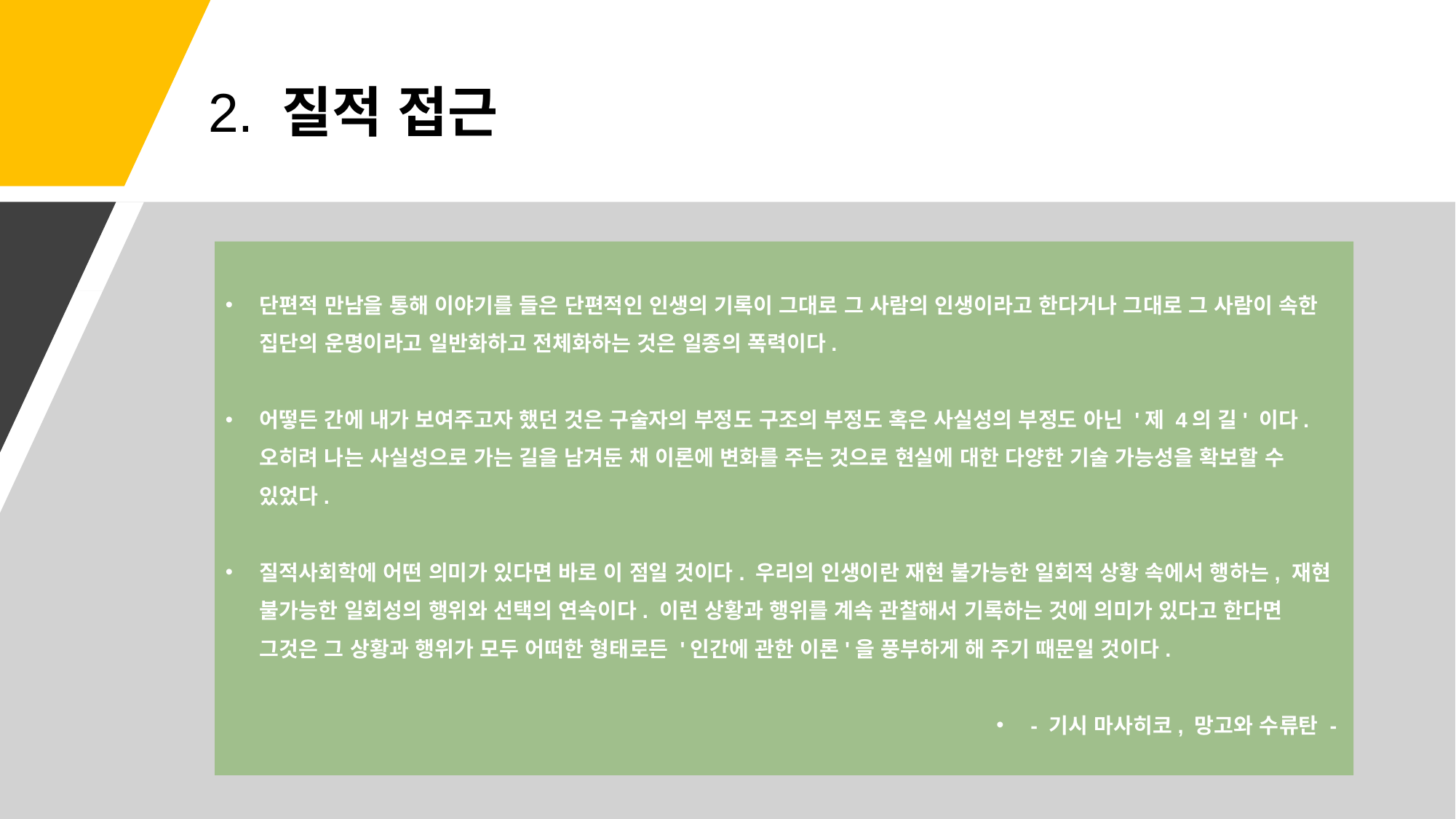

# 2. 질적 접근

단편적 만남을 통해 이야기를 들은 단편적인 인생의 기록이 그대로 그 사람의 인생이라고 한다거나 그대로 그 사람이 속한 집단의 운명이라고 일반화하고 전체화하는 것은 일종의 폭력이다.

어떻든 간에 내가 보여주고자 했던 것은 구술자의 부정도 구조의 부정도 혹은 사실성의 부정도 아닌 '제 4의 길' 이다. 오히려 나는 사실성으로 가는 길을 남겨둔 채 이론에 변화를 주는 것으로 현실에 대한 다양한 기술 가능성을 확보할 수 있었다.

질적사회학에 어떤 의미가 있다면 바로 이 점일 것이다. 우리의 인생이란 재현 불가능한 일회적 상황 속에서 행하는, 재현 불가능한 일회성의 행위와 선택의 연속이다. 이런 상황과 행위를 계속 관찰해서 기록하는 것에 의미가 있다고 한다면 그것은 그 상황과 행위가 모두 어떠한 형태로든 '인간에 관한 이론'을 풍부하게 해 주기 때문일 것이다.

- 기시 마사히코, 망고와 수류탄 -